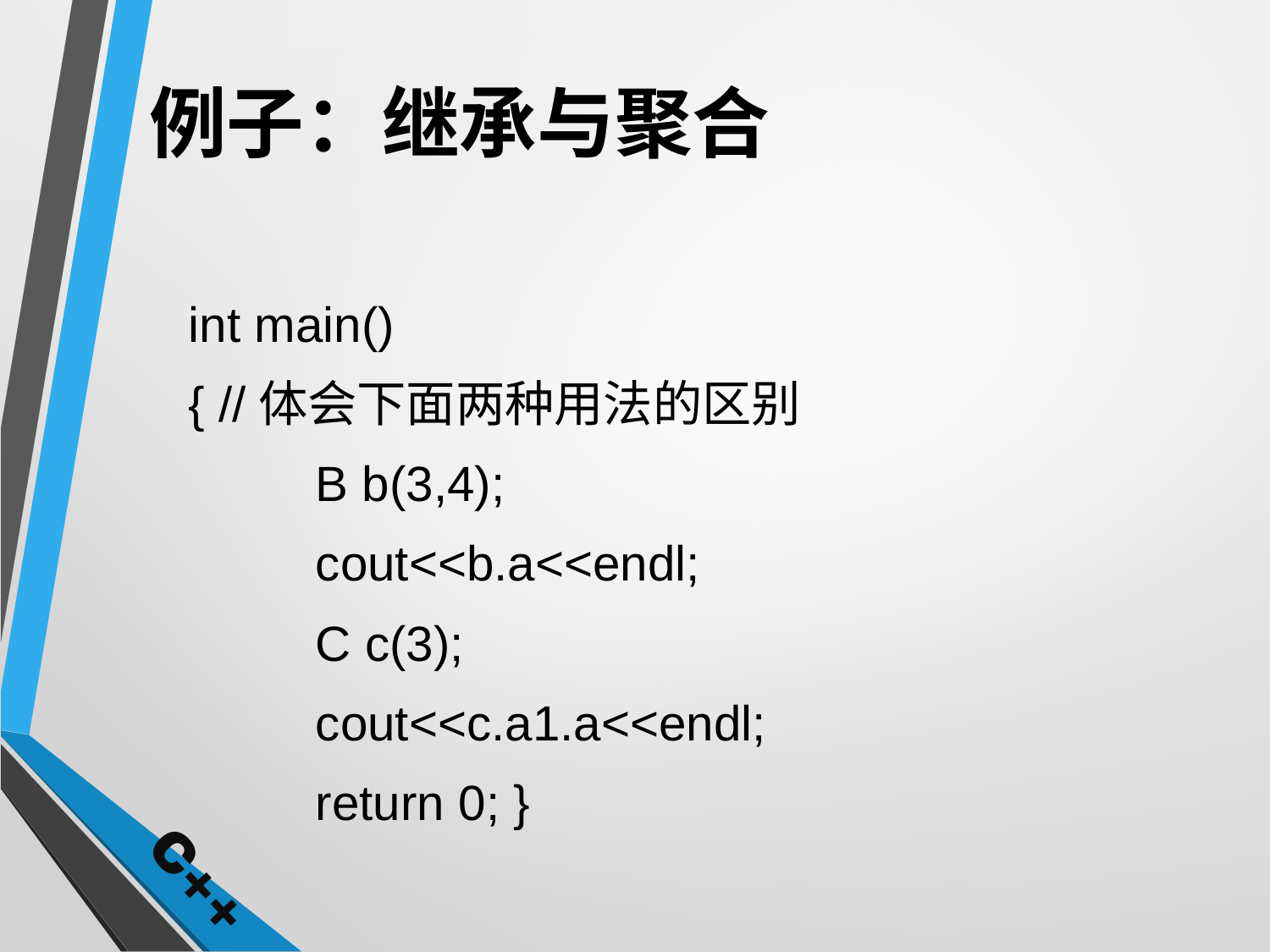

# 例子：继承与聚合
	int main()
	{ //体会下面两种用法的区别
		B b(3,4);
		cout<<b.a<<endl;
		C c(3);
		cout<<c.a1.a<<endl;
		return 0; }